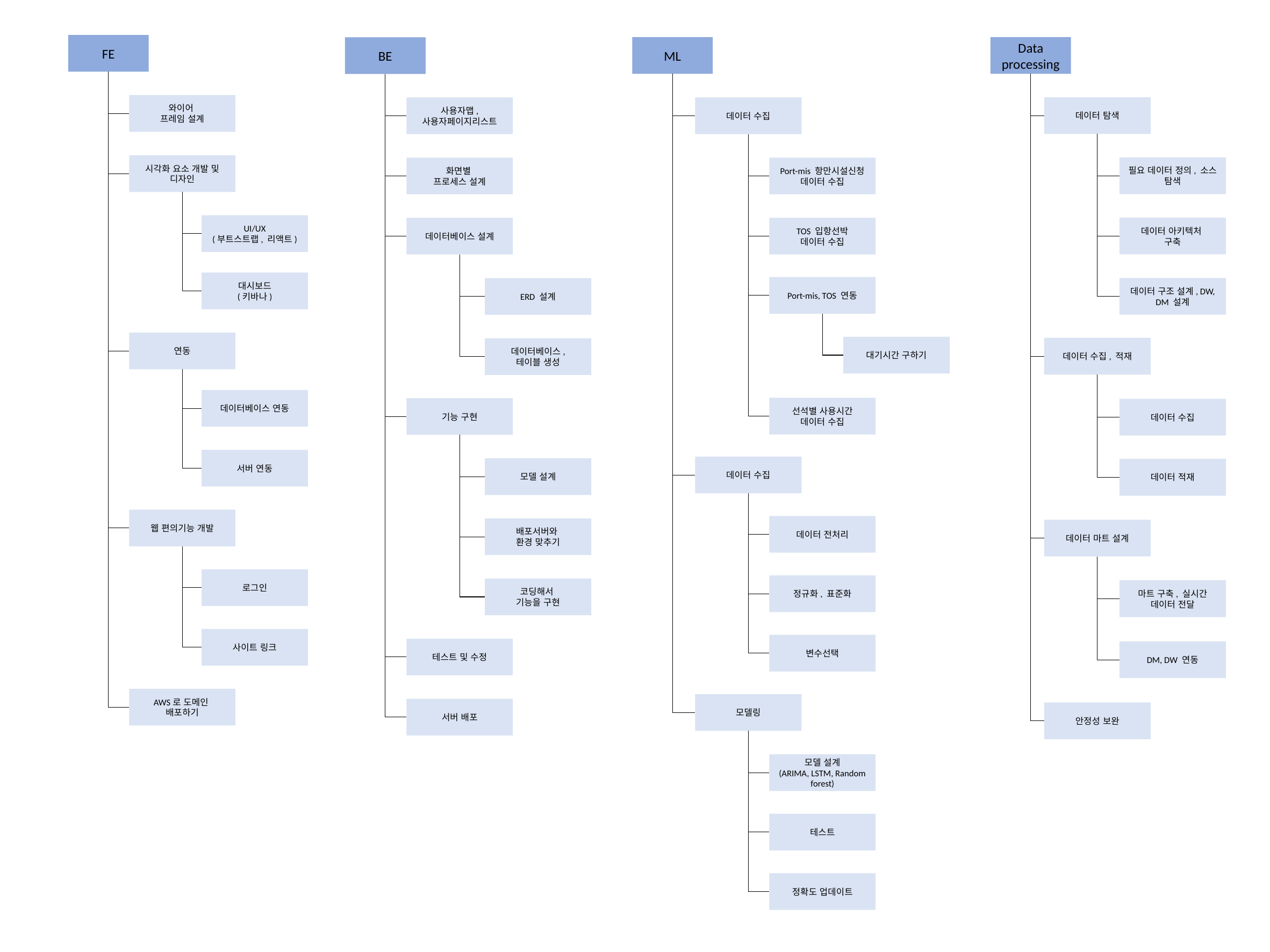

FE
와이어
프레임 설계
시각화 요소 개발 및 디자인
UI/UX
(부트스트랩, 리액트)
대시보드
(키바나)
연동
데이터베이스 연동
서버 연동
웹 편의기능 개발
로그인
사이트 링크
AWS로 도메인
배포하기
ML
데이터 수집
Port-mis 항만시설신청 데이터 수집
TOS 입항선박
데이터 수집
Port-mis, TOS 연동
대기시간 구하기
선석별 사용시간
데이터 수집
데이터 수집
데이터 전처리
정규화, 표준화
변수선택
모델링
모델 설계
(ARIMA, LSTM, Random forest)
테스트
정확도 업데이트
Data processing
데이터 탐색
필요 데이터 정의, 소스 탐색
데이터 아키텍처
구축
데이터 구조 설계, DW, DM 설계
데이터 수집, 적재
데이터 수집, 적재
데이터 수집
데이터 적재
데이터 마트 설계
마트 구축, 실시간 데이터 전달
DM, DW 연동
안정성 보완
BE
사용자맵, 사용자페이지리스트
화면별
프로세스 설계
데이터베이스 설계
ERD 설계
데이터베이스,
테이블 생성
기능 구현
모델 설계
배포서버와
환경 맞추기
코딩해서
기능을 구현
테스트 및 수정
서버 배포